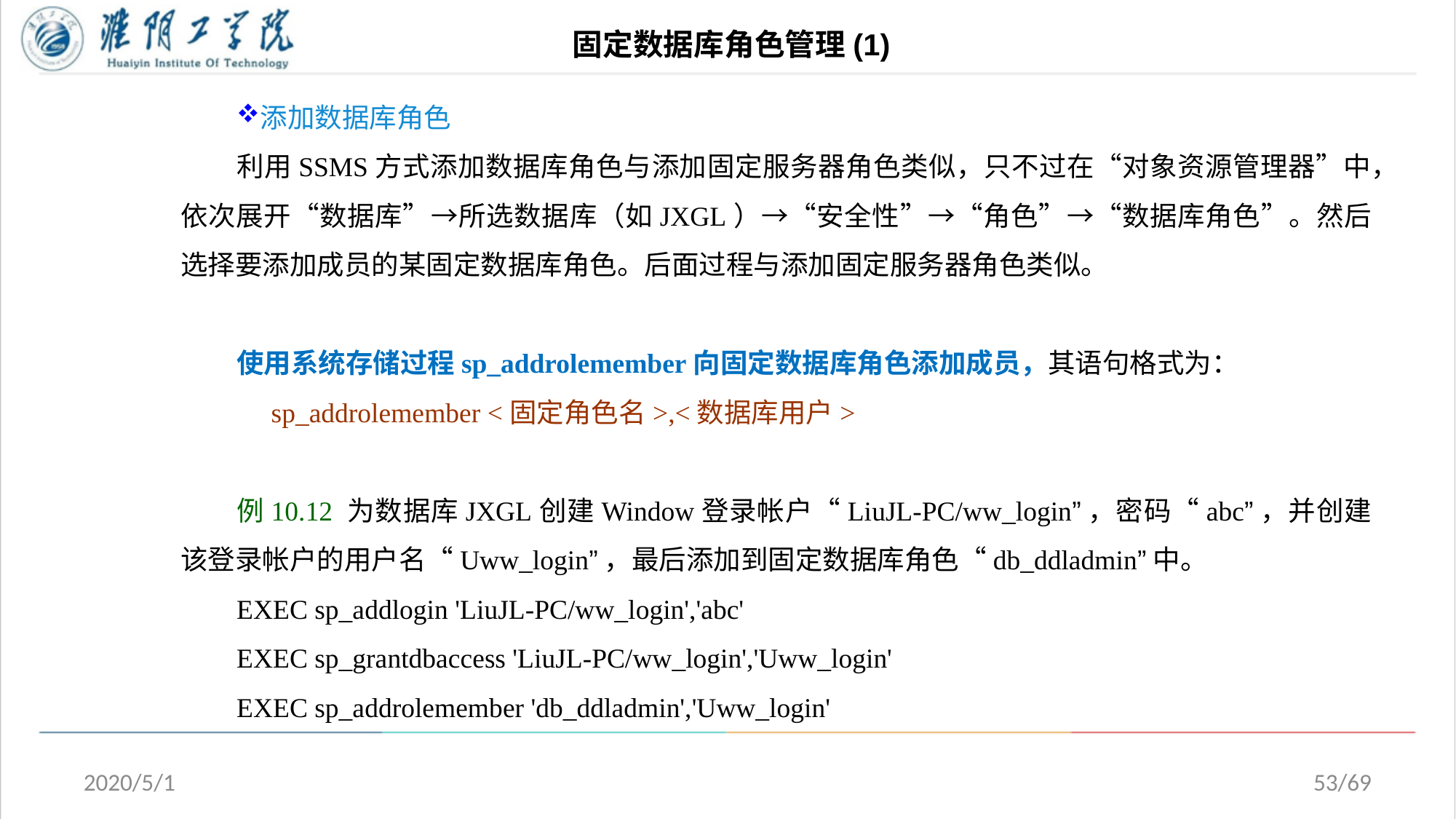

# 固定数据库角色管理(1)
添加数据库角色
利用SSMS方式添加数据库角色与添加固定服务器角色类似，只不过在“对象资源管理器”中，依次展开“数据库”→所选数据库（如JXGL）→“安全性”→“角色”→“数据库角色”。然后选择要添加成员的某固定数据库角色。后面过程与添加固定服务器角色类似。

使用系统存储过程sp_addrolemember向固定数据库角色添加成员，其语句格式为：
     sp_addrolemember <固定角色名>,<数据库用户>

例10.12 为数据库JXGL创建Window登录帐户“LiuJL-PC/ww_login”，密码“abc”，并创建该登录帐户的用户名“Uww_login”，最后添加到固定数据库角色“db_ddladmin”中。
EXEC sp_addlogin 'LiuJL-PC/ww_login','abc'
EXEC sp_grantdbaccess 'LiuJL-PC/ww_login','Uww_login'
EXEC sp_addrolemember 'db_ddladmin','Uww_login'
2020/5/1
53/69